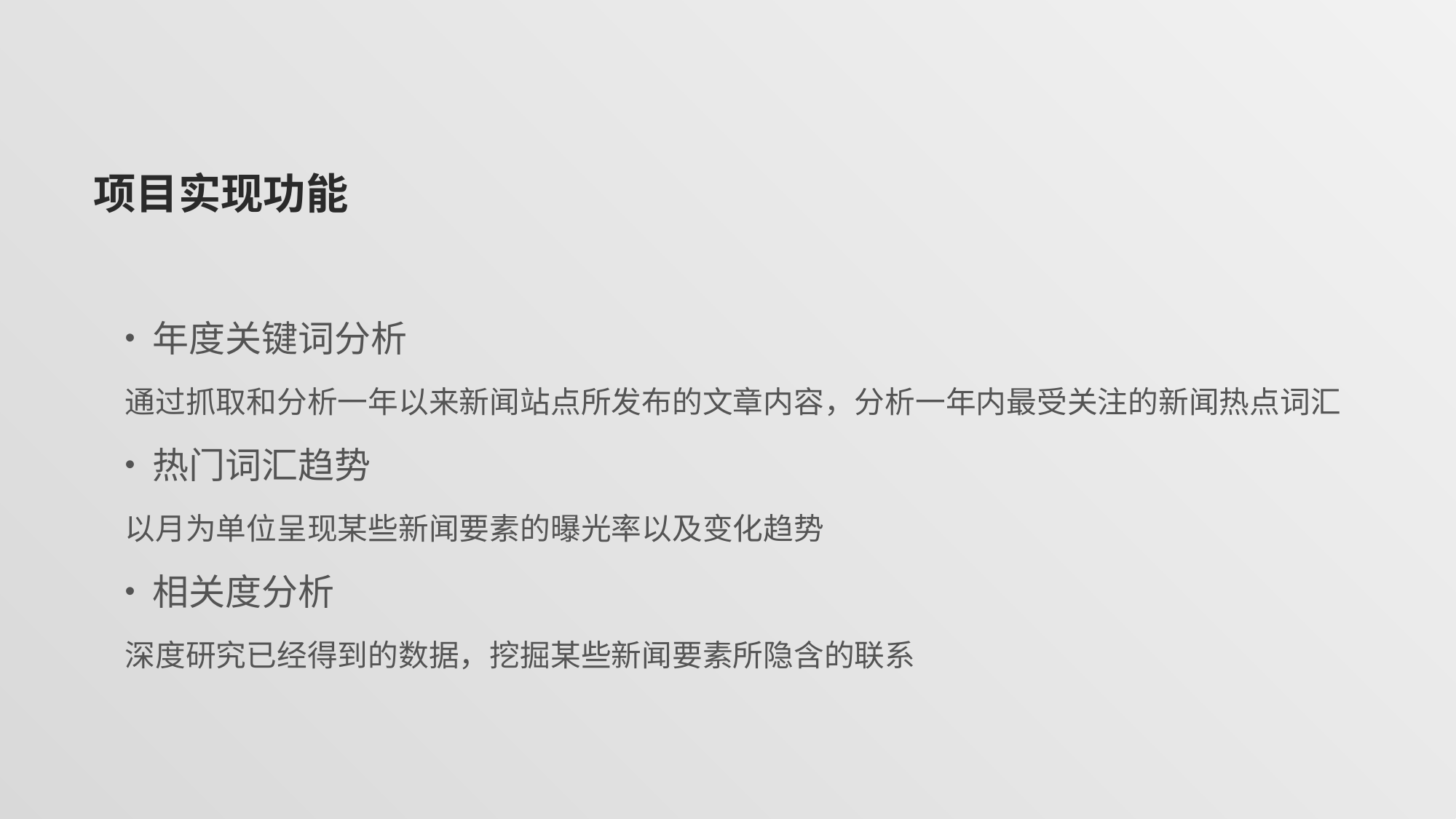

# 项目实现功能
年度关键词分析
通过抓取和分析一年以来新闻站点所发布的文章内容，分析一年内最受关注的新闻热点词汇
热门词汇趋势
以月为单位呈现某些新闻要素的曝光率以及变化趋势
相关度分析
深度研究已经得到的数据，挖掘某些新闻要素所隐含的联系